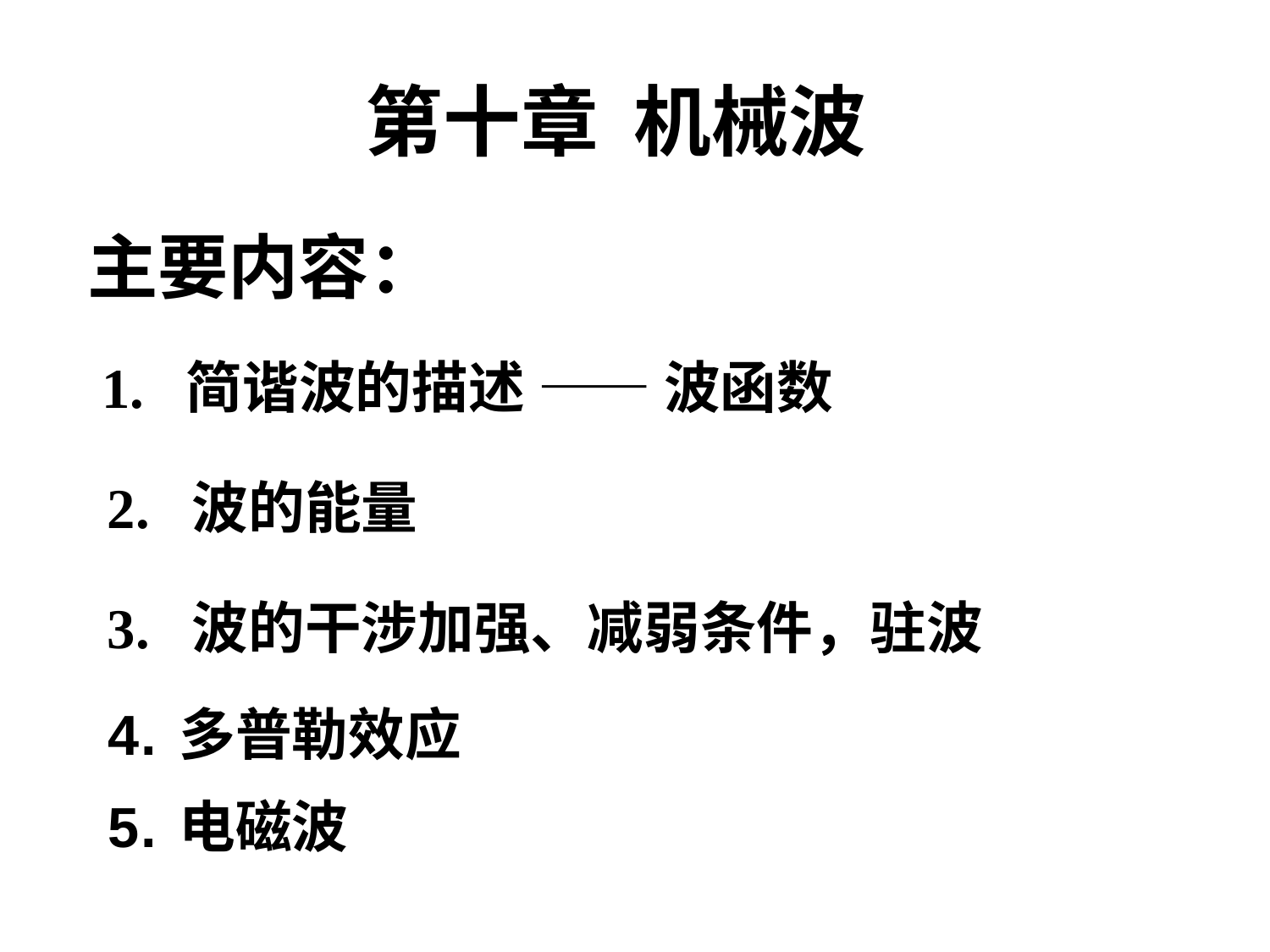

第十章  机械波
主要内容：
 1.  简谐波的描述 —— 波函数
2.  波的能量
3.  波的干涉加强、减弱条件，驻波
多普勒效应

电磁波